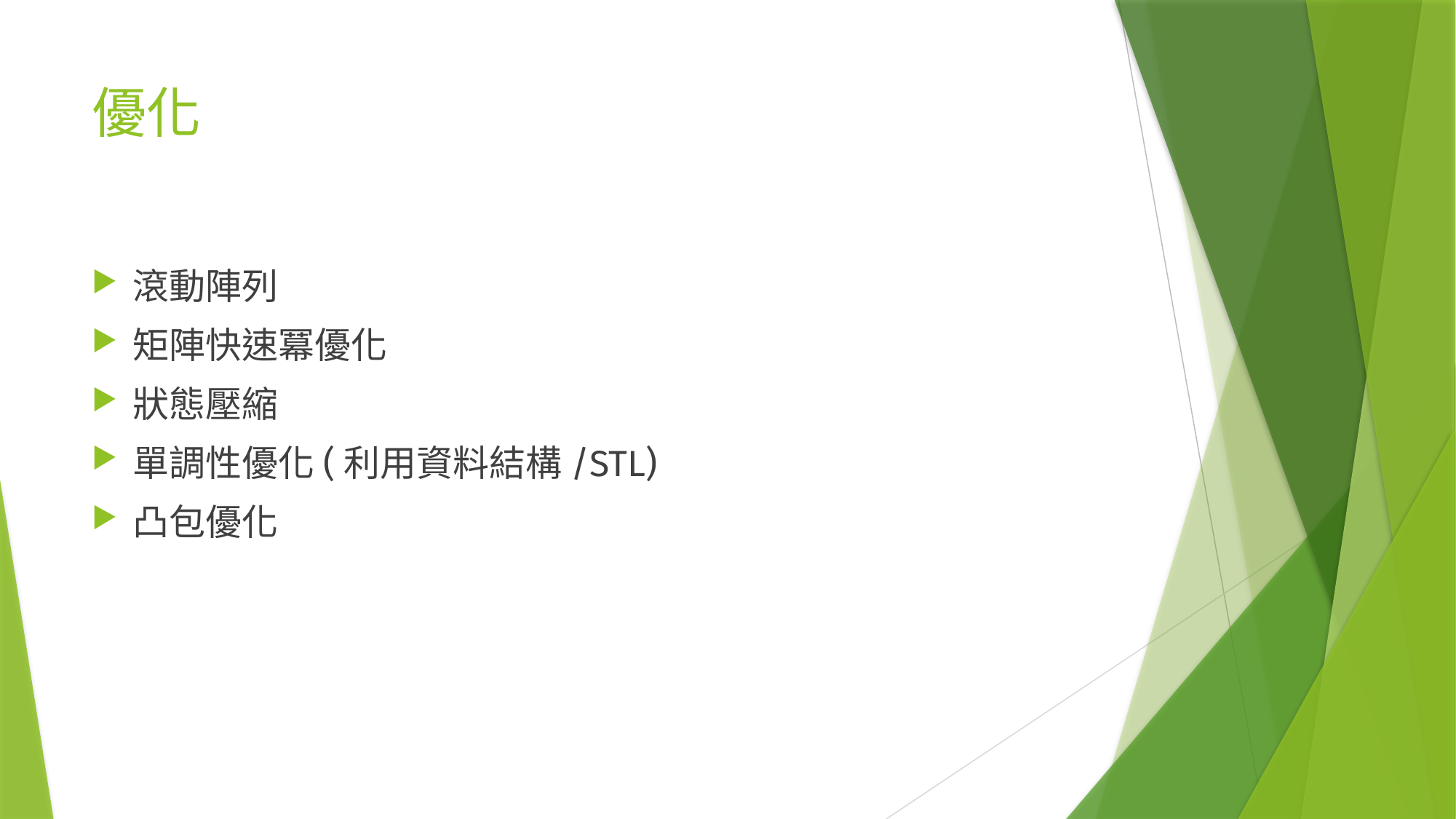

# 優化
滾動陣列
矩陣快速冪優化
狀態壓縮
單調性優化(利用資料結構/STL)
凸包優化